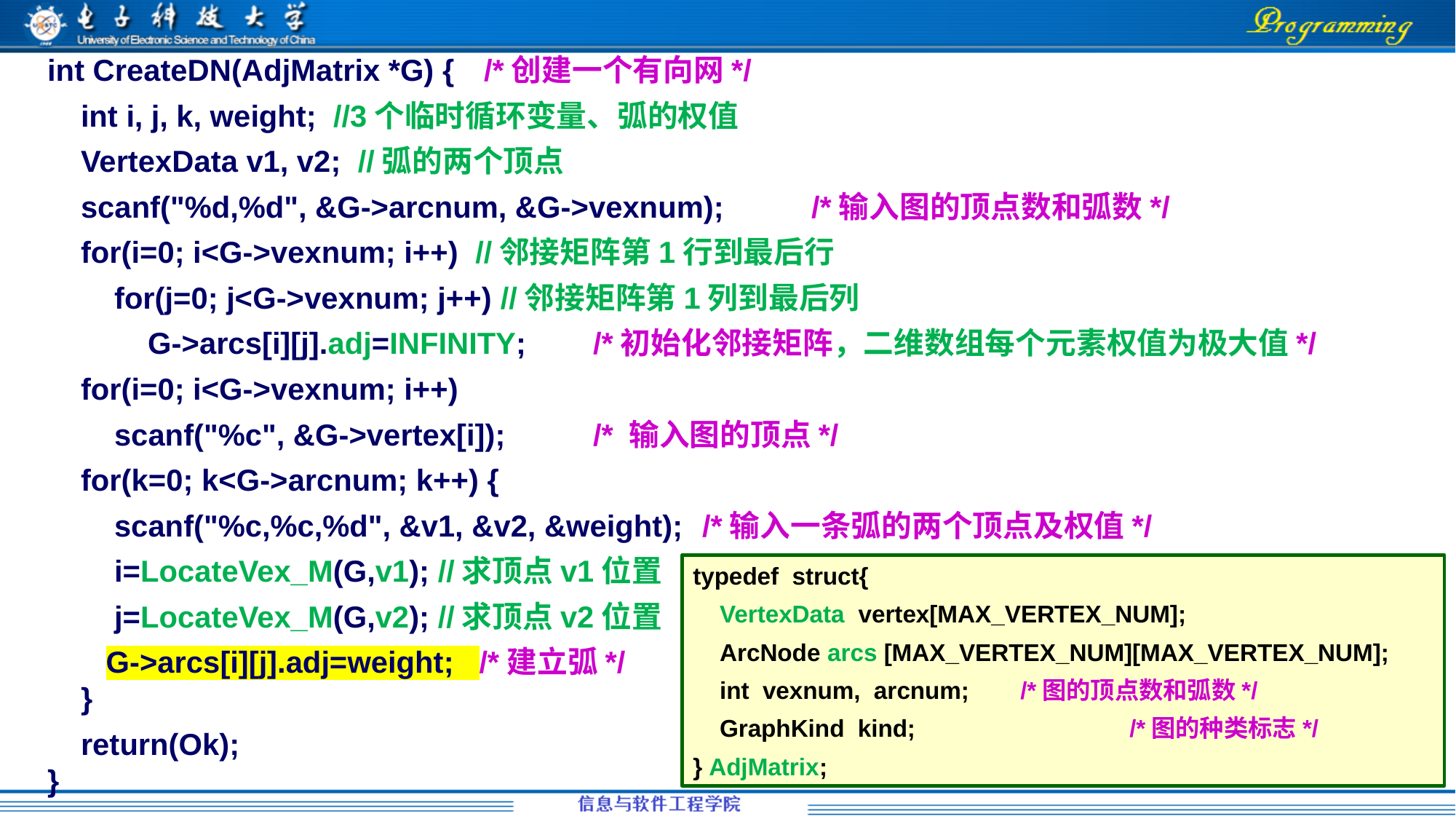

int CreateDN(AdjMatrix *G) {	/*创建一个有向网*/
    int i, j, k, weight;  //3个临时循环变量、弧的权值
    VertexData v1, v2;  //弧的两个顶点
    scanf("%d,%d", &G->arcnum, &G->vexnum); 	/*输入图的顶点数和弧数*/
    for(i=0; i<G->vexnum; i++)  //邻接矩阵第1行到最后行
        for(j=0; j<G->vexnum; j++) //邻接矩阵第1列到最后列
            G->arcs[i][j].adj=INFINITY;	/*初始化邻接矩阵，二维数组每个元素权值为极大值*/
    for(i=0; i<G->vexnum; i++)
        scanf("%c", &G->vertex[i]);	/* 输入图的顶点*/
    for(k=0; k<G->arcnum; k++) {
        scanf("%c,%c,%d", &v1, &v2, &weight);	/*输入一条弧的两个顶点及权值*/
        i=LocateVex_M(G,v1); //求顶点v1位置
        j=LocateVex_M(G,v2); //求顶点v2位置
       G->arcs[i][j].adj=weight;   /*建立弧*/
    }
    return(Ok);
}

typedef  struct{
    VertexData  vertex[MAX_VERTEX_NUM];
    ArcNode arcs [MAX_VERTEX_NUM][MAX_VERTEX_NUM];
    int  vexnum,  arcnum;	/*图的顶点数和弧数*/
    GraphKind  kind;		/*图的种类标志*/
} AdjMatrix;